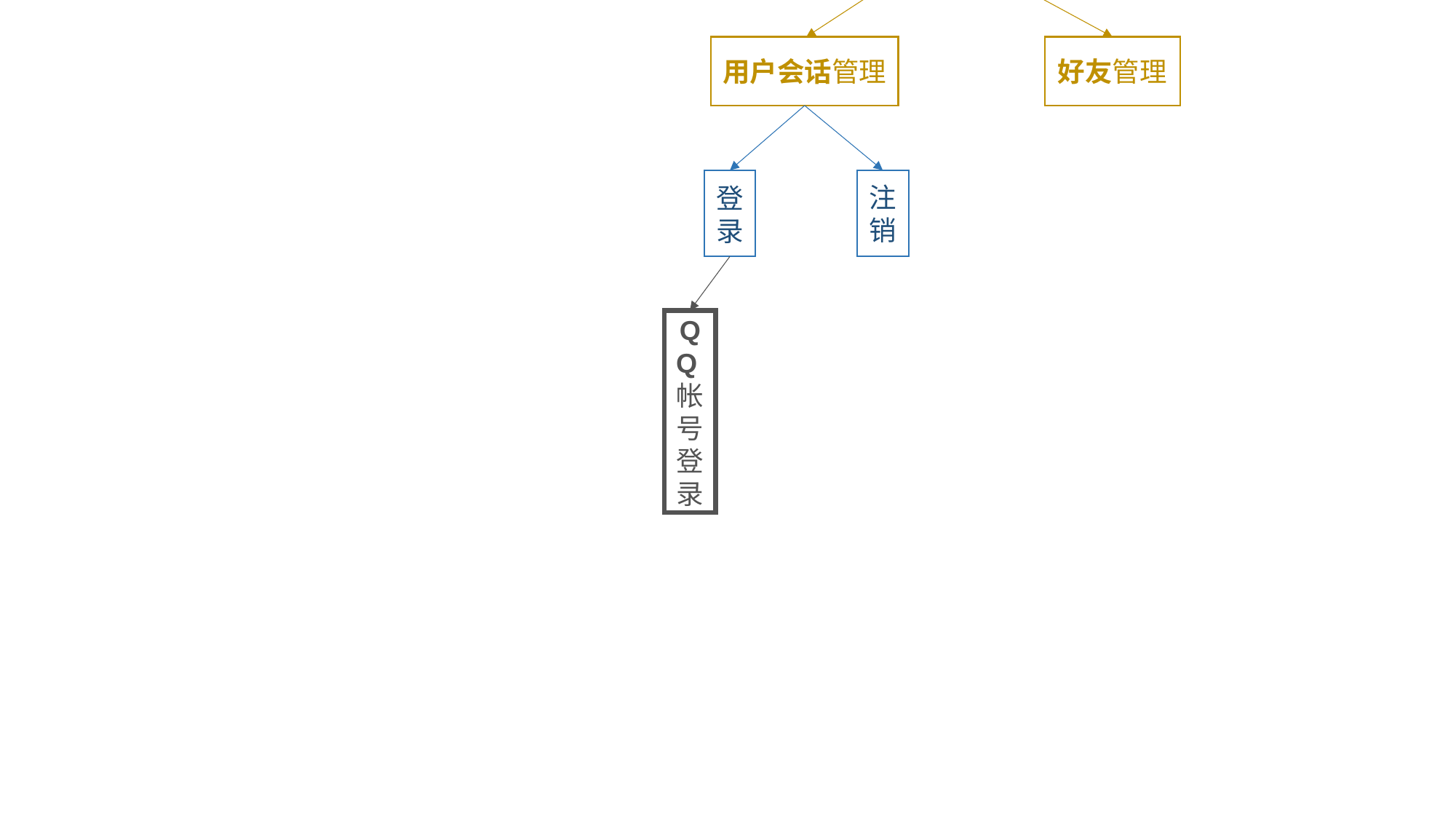

二维码管理网站
二维码管理
用户管理
用户会话管理
好友管理
注销
登录
QQ帐号
登录